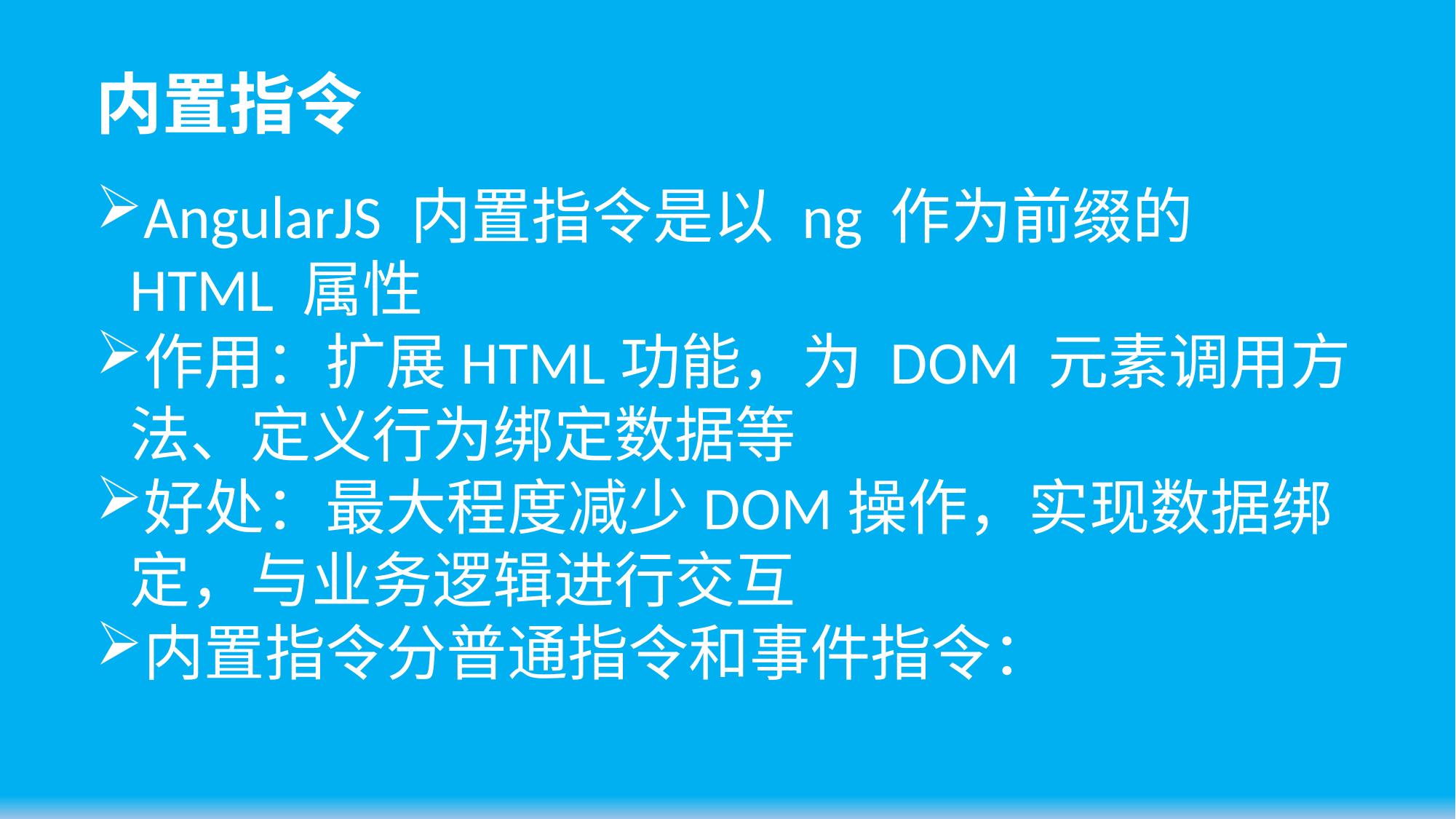

# 内置指令
AngularJS 内置指令是以 ng 作为前缀的 HTML 属性
作用：扩展HTML功能，为 DOM 元素调用方法、定义行为绑定数据等
好处：最大程度减少DOM操作，实现数据绑定，与业务逻辑进行交互
内置指令分普通指令和事件指令：